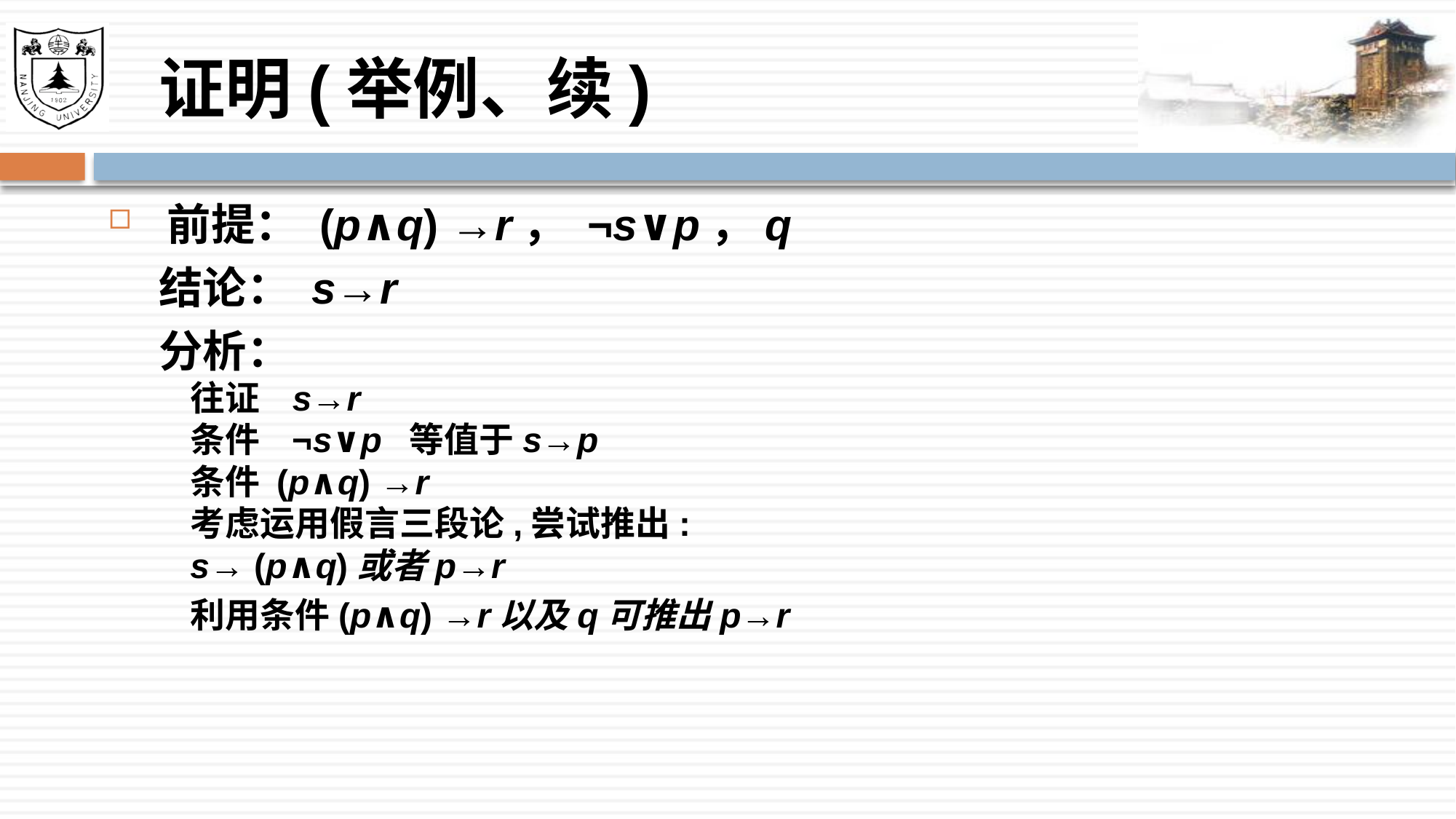

# 证明(举例、续)
 前提： (p∧q) →r， ¬s∨p，q
    结论： s→r
    分析：
往证   s→r
条件   ¬s∨p  等值于s→p
条件 (p∧q) →r
考虑运用假言三段论,尝试推出:
s→ (p∧q)或者p→r
利用条件(p∧q) →r以及q可推出p→r